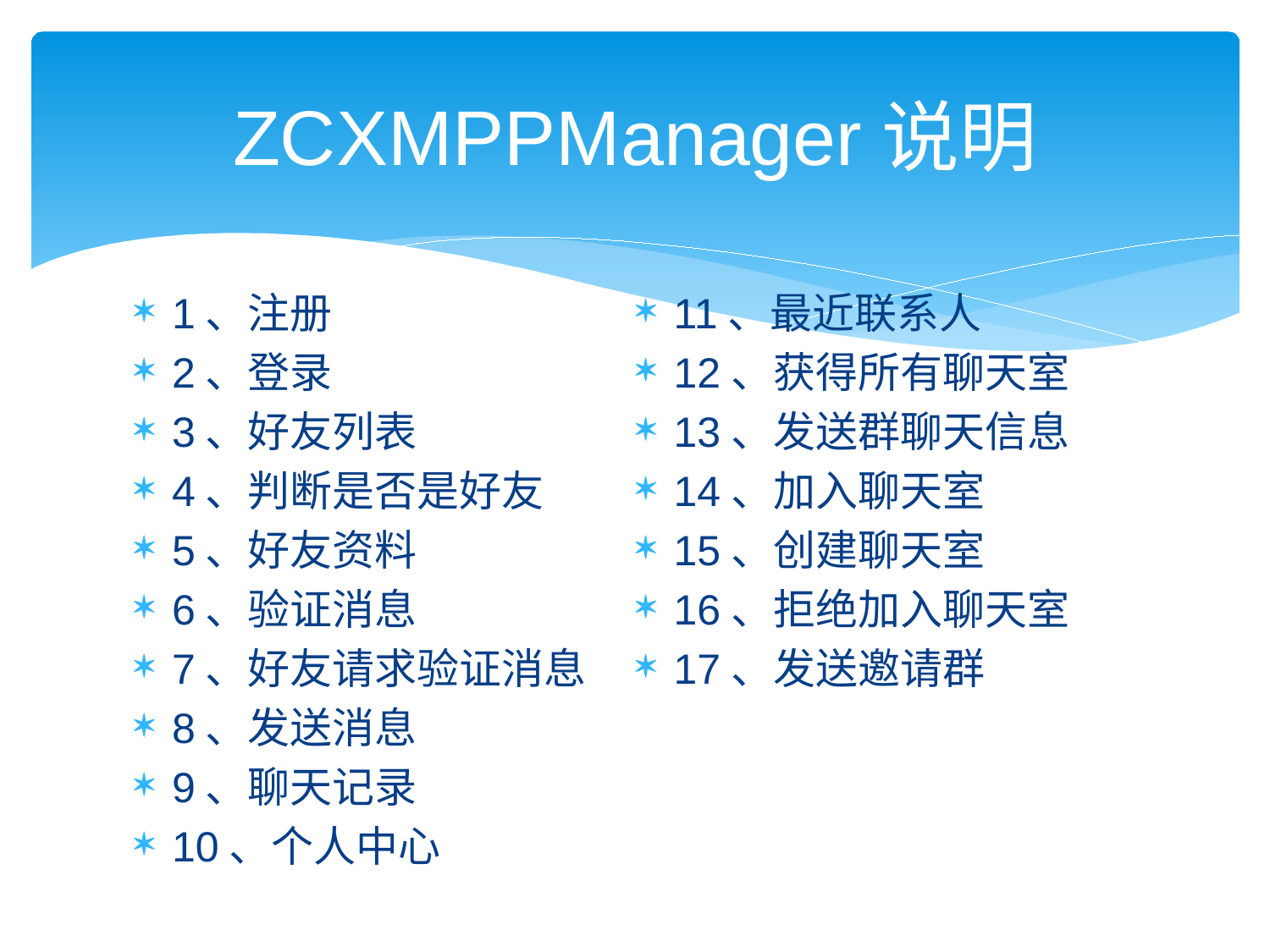

# ZCXMPPManager说明

1、注册
2、登录
3、好友列表
4、判断是否是好友
5、好友资料
6、验证消息
7、好友请求验证消息
8、发送消息
9、聊天记录
10、个人中心

11、最近联系人
12、获得所有聊天室
13、发送群聊天信息
14、加入聊天室
15、创建聊天室
16、拒绝加入聊天室
17、发送邀请群